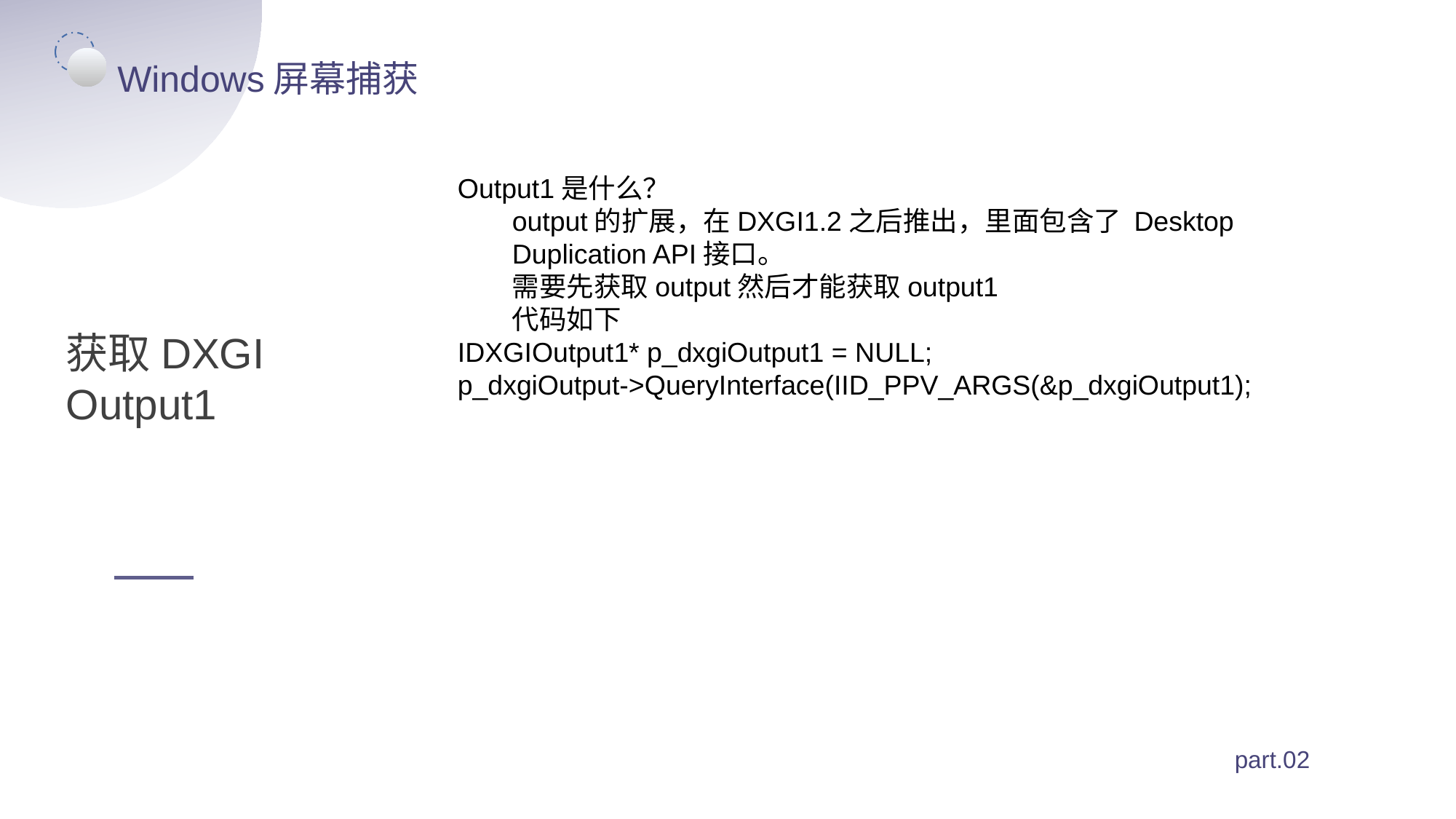

Windows屏幕捕获

Output1是什么？
output的扩展，在DXGI1.2之后推出，里面包含了 Desktop Duplication API接口。
需要先获取output然后才能获取output1
代码如下
IDXGIOutput1* p_dxgiOutput1 = NULL;
p_dxgiOutput->QueryInterface(IID_PPV_ARGS(&p_dxgiOutput1);
获取DXGI
Output1
part.02